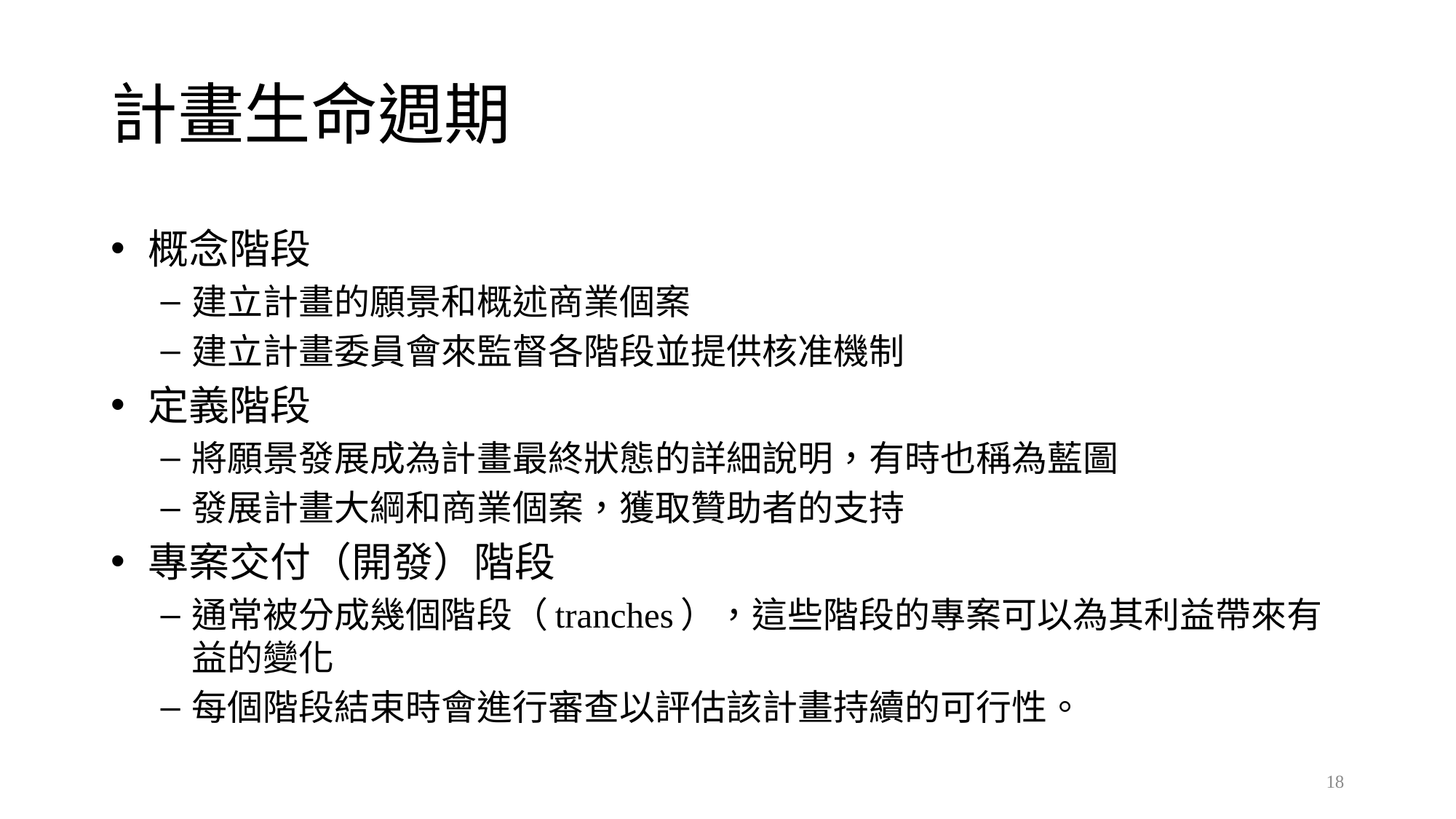

# 計畫生命週期
概念階段
建立計畫的願景和概述商業個案
建立計畫委員會來監督各階段並提供核准機制
定義階段
將願景發展成為計畫最終狀態的詳細說明，有時也稱為藍圖
發展計畫大綱和商業個案，獲取贊助者的支持
專案交付（開發）階段
通常被分成幾個階段（tranches），這些階段的專案可以為其利益帶來有益的變化
每個階段結束時會進行審查以評估該計畫持續的可行性。

18